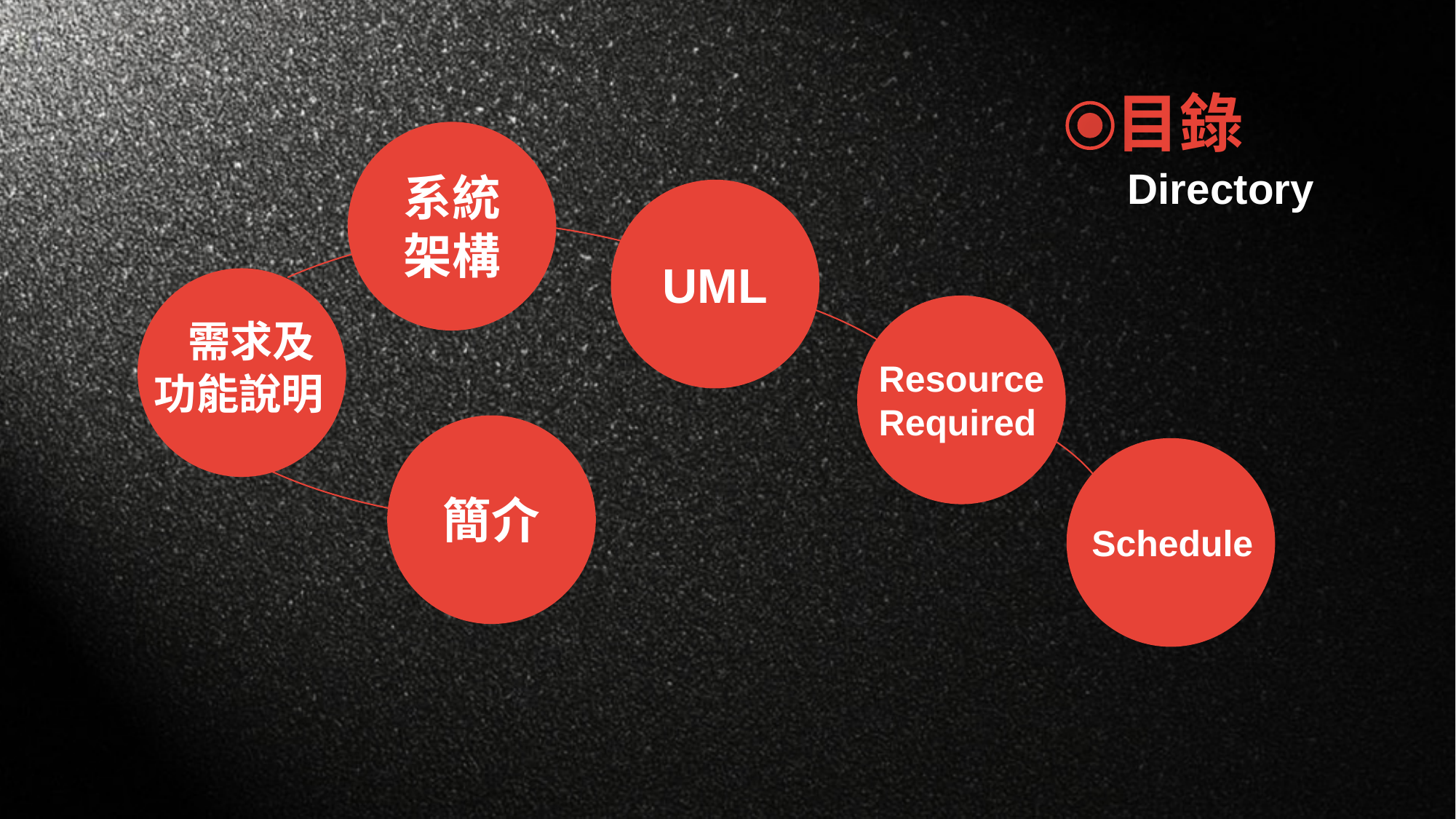

目錄
Directory

系統
架構

UML
UML

  需求及
功能說明
Resource
Required

簡介
Schedule